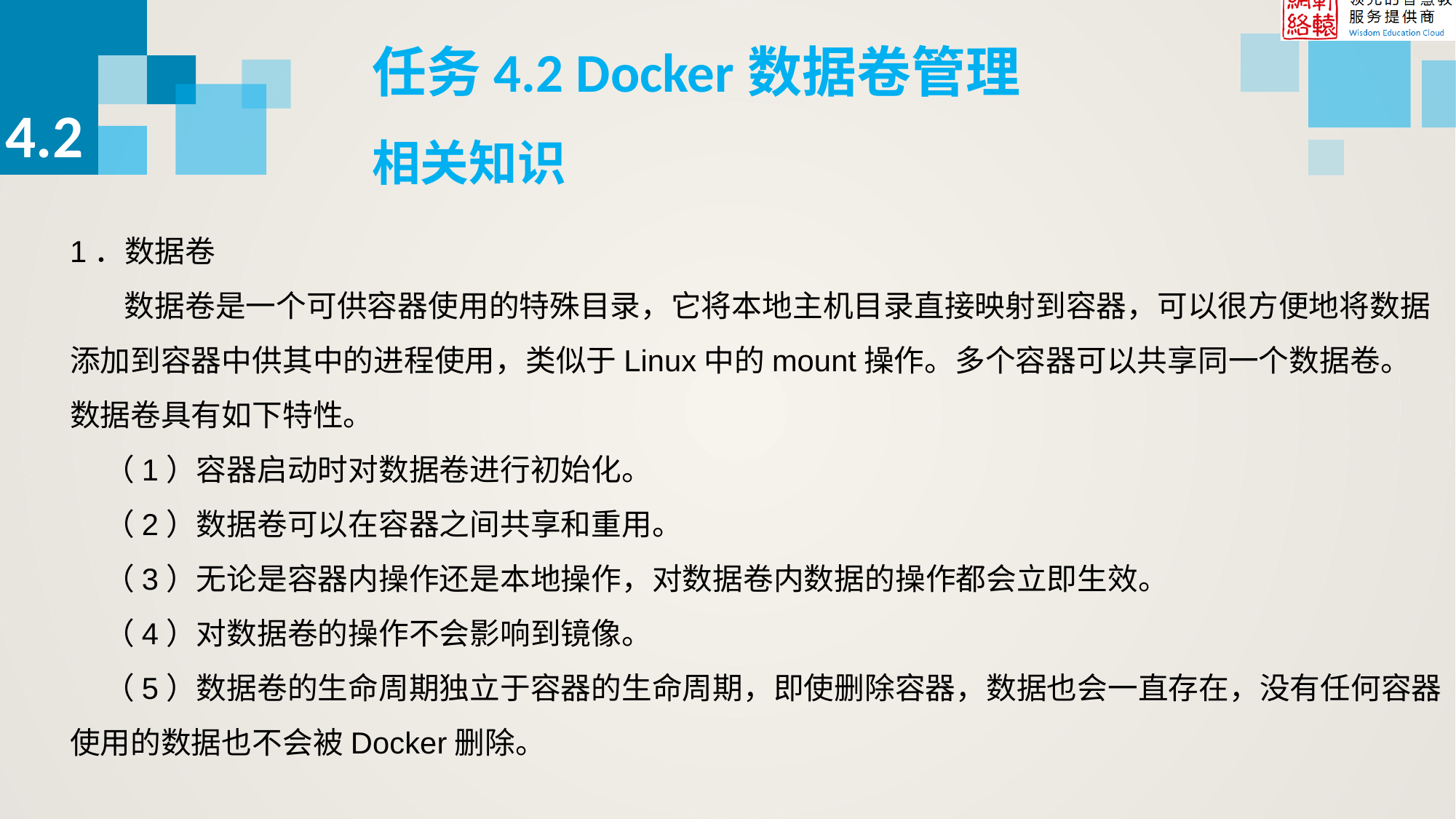

任务4.2 Docker数据卷管理
4.2
相关知识
1．数据卷
       数据卷是一个可供容器使用的特殊目录，它将本地主机目录直接映射到容器，可以很方便地将数据添加到容器中供其中的进程使用，类似于Linux中的mount操作。多个容器可以共享同一个数据卷。
数据卷具有如下特性。
    （1）容器启动时对数据卷进行初始化。
    （2）数据卷可以在容器之间共享和重用。
    （3）无论是容器内操作还是本地操作，对数据卷内数据的操作都会立即生效。
    （4）对数据卷的操作不会影响到镜像。
    （5）数据卷的生命周期独立于容器的生命周期，即使删除容器，数据也会一直存在，没有任何容器使用的数据也不会被Docker删除。